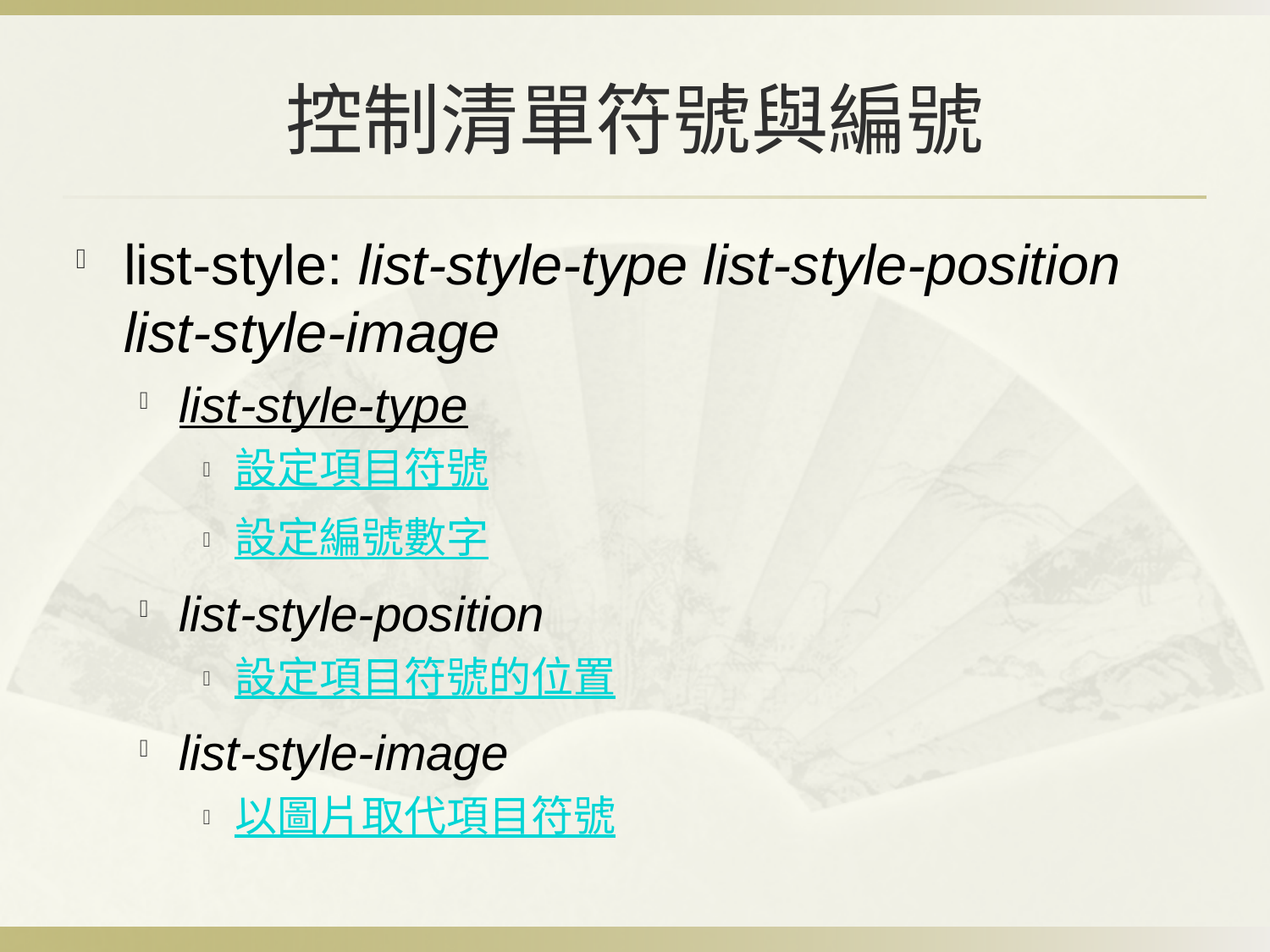

# 控制清單符號與編號
list-style: list-style-type list-style-position list-style-image
list-style-type
設定項目符號
設定編號數字
list-style-position
設定項目符號的位置
list-style-image
以圖片取代項目符號